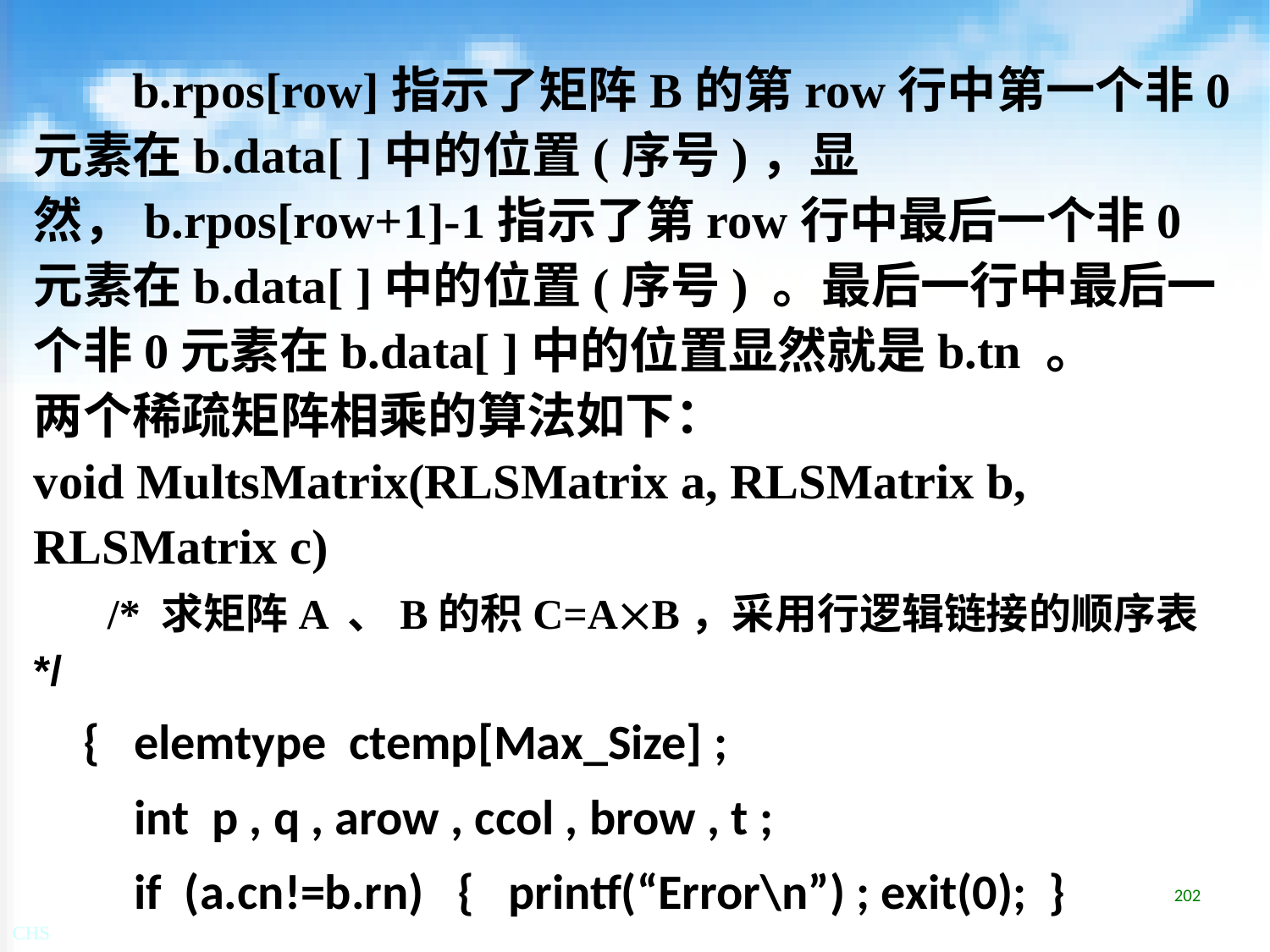

# b.rpos[row]指示了矩阵B的第row行中第一个非0元素在b.data[ ]中的位置(序号)，显然，b.rpos[row+1]-1指示了第row行中最后一个非0元素在b.data[ ]中的位置(序号) 。最后一行中最后一个非0元素在b.data[ ]中的位置显然就是b.tn 。
两个稀疏矩阵相乘的算法如下：
void MultsMatrix(RLSMatrix a, RLSMatrix b, RLSMatrix c)
      /* 求矩阵A 、B的积C=A×B，采用行逻辑链接的顺序表 */
{   elemtype  ctemp[Max_Size] ;
int  p , q , arow , ccol , brow , t ;
if  (a.cn!=b.rn)   {   printf(“Error\n”) ; exit(0);  }
202